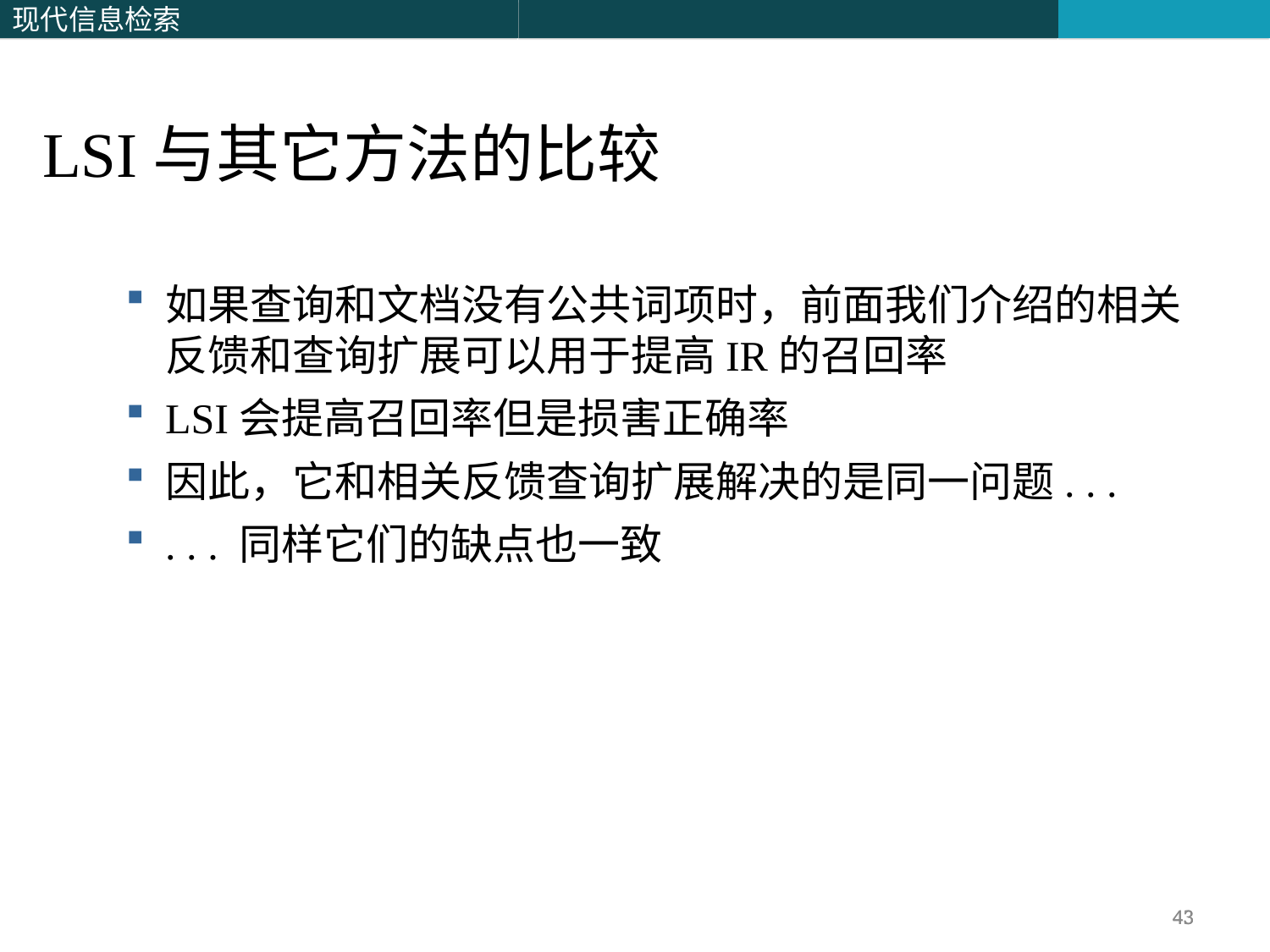

LSI与其它方法的比较

如果查询和文档没有公共词项时，前面我们介绍的相关反馈和查询扩展可以用于提高IR的召回率
LSI会提高召回率但是损害正确率
因此，它和相关反馈查询扩展解决的是同一问题. . .
. . . 同样它们的缺点也一致

43
43